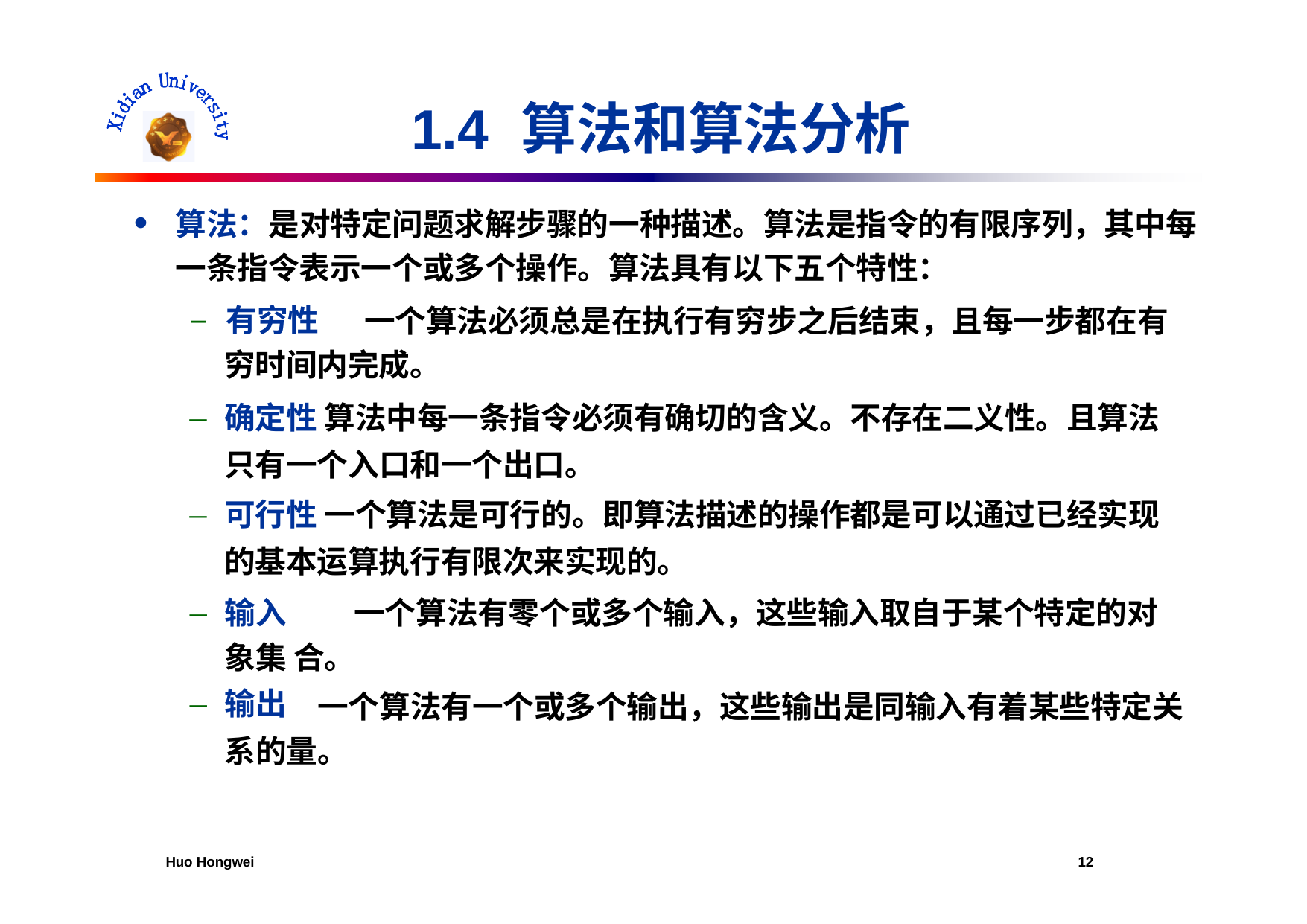

# 1.4	算法和算法分析
算法：是对特定问题求解步骤的一种描述。算法是指令的有限序列，其中每 一条指令表示一个或多个操作。算法具有以下五个特性：
–	有穷性
一个算法必须总是在执行有穷步之后结束，且每一步都在有
穷时间内完成。
确定性 算法中每一条指令必须有确切的含义。不存在二义性。且算法 只有一个入口和一个出口。
可行性 一个算法是可行的。即算法描述的操作都是可以通过已经实现 的基本运算执行有限次来实现的。
输入	一个算法有零个或多个输入，这些输入取自于某个特定的对象集 合。
输出
一个算法有一个或多个输出，这些输出是同输入有着某些特定关
系的量。
Huo Hongwei
12